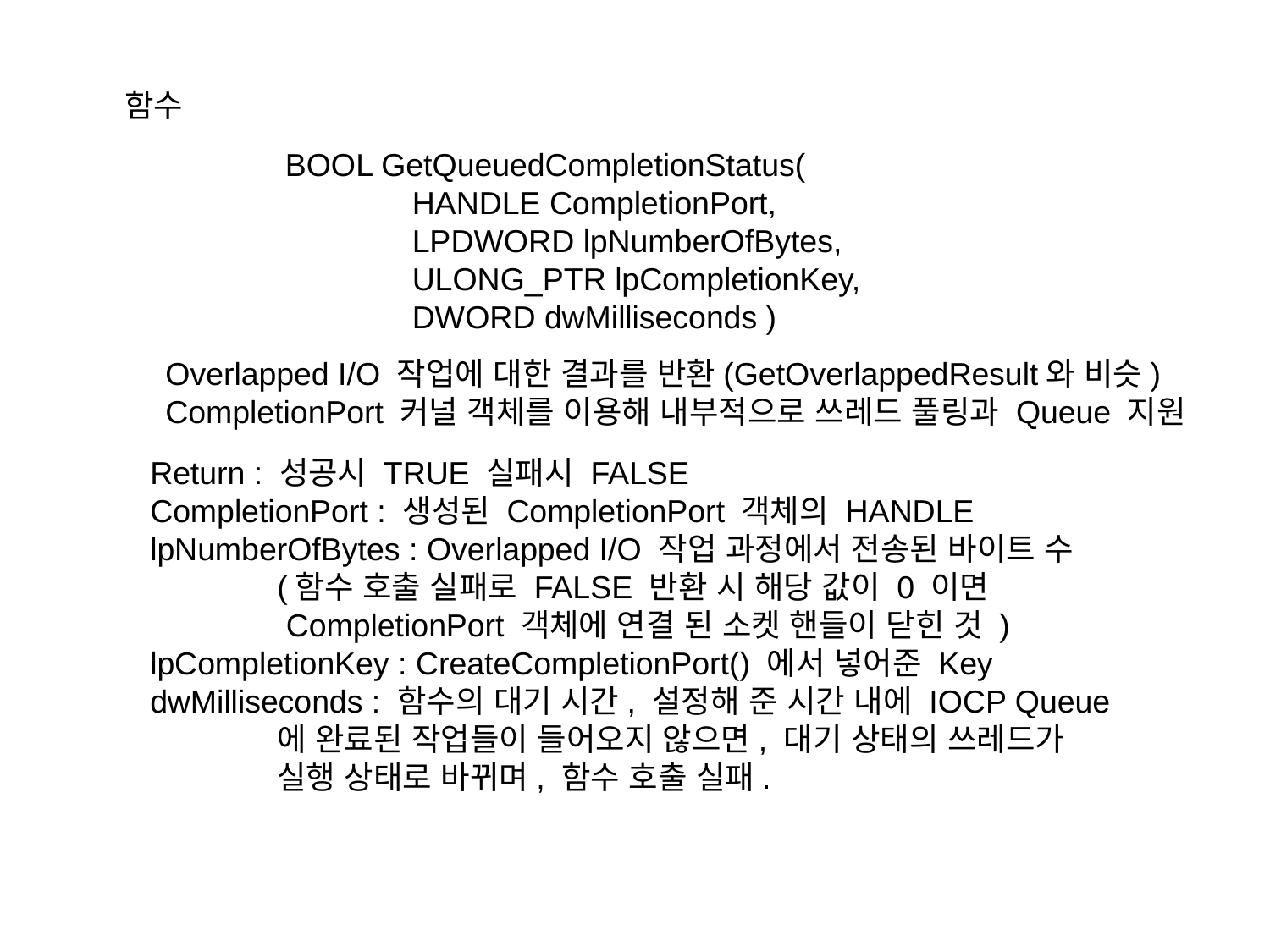

함수
BOOL GetQueuedCompletionStatus(
	HANDLE CompletionPort,
	LPDWORD lpNumberOfBytes,
	ULONG_PTR lpCompletionKey,
	DWORD dwMilliseconds )
Overlapped I/O 작업에 대한 결과를 반환(GetOverlappedResult와 비슷)
CompletionPort 커널 객체를 이용해 내부적으로 쓰레드 풀링과 Queue 지원
Return : 성공시 TRUE 실패시 FALSE
CompletionPort : 생성된 CompletionPort 객체의 HANDLE
lpNumberOfBytes : Overlapped I/O 작업 과정에서 전송된 바이트 수
	(함수 호출 실패로 FALSE 반환 시 해당 값이 0 이면
	 CompletionPort 객체에 연결 된 소켓 핸들이 닫힌 것 )
lpCompletionKey : CreateCompletionPort() 에서 넣어준 Key
dwMilliseconds : 함수의 대기 시간, 설정해 준 시간 내에 IOCP Queue
	에 완료된 작업들이 들어오지 않으면, 대기 상태의 쓰레드가
	실행 상태로 바뀌며, 함수 호출 실패.